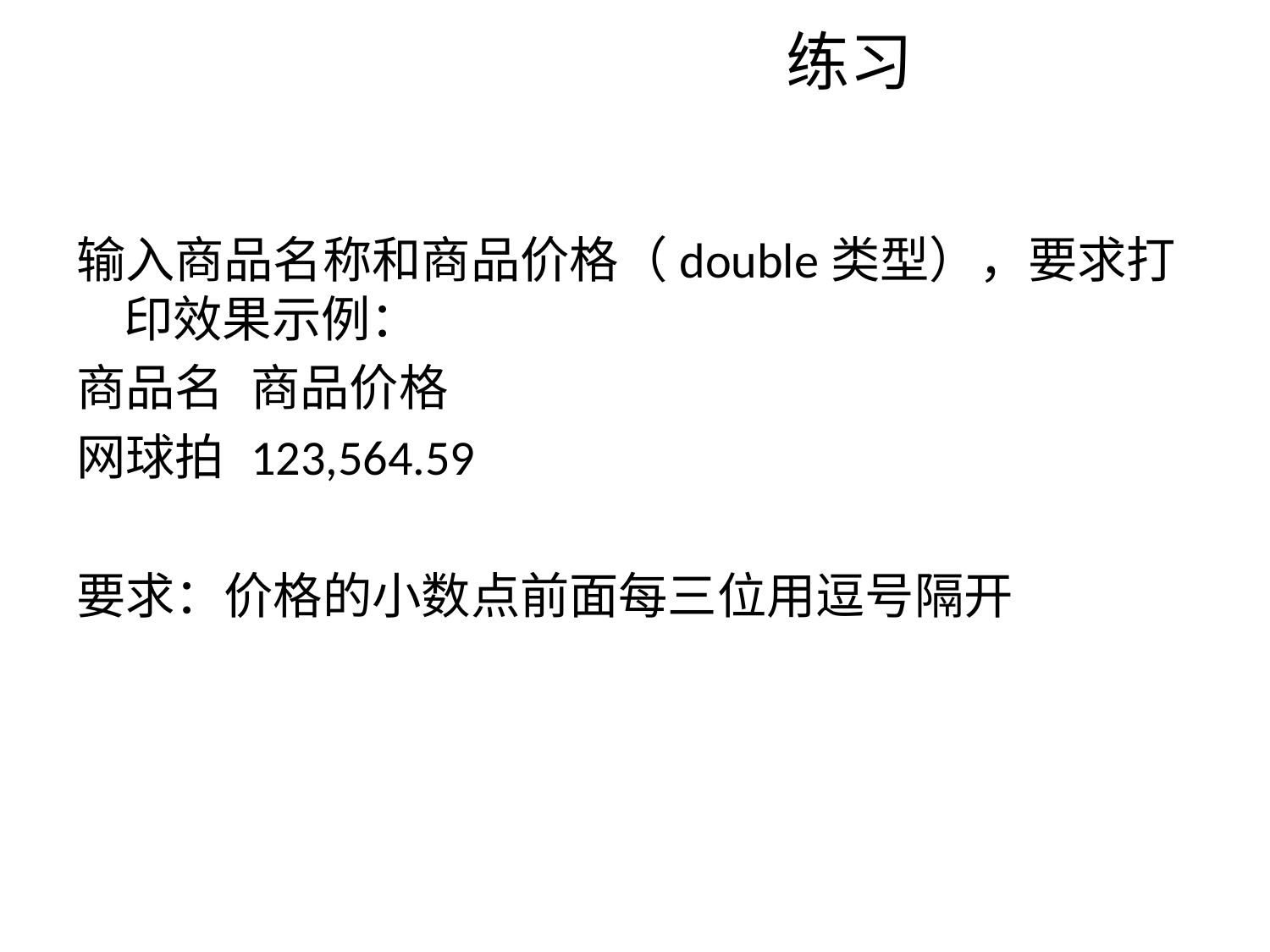

# 练习
输入商品名称和商品价格（double类型），要求打印效果示例：
商品名	商品价格
网球拍	123,564.59

要求：价格的小数点前面每三位用逗号隔开